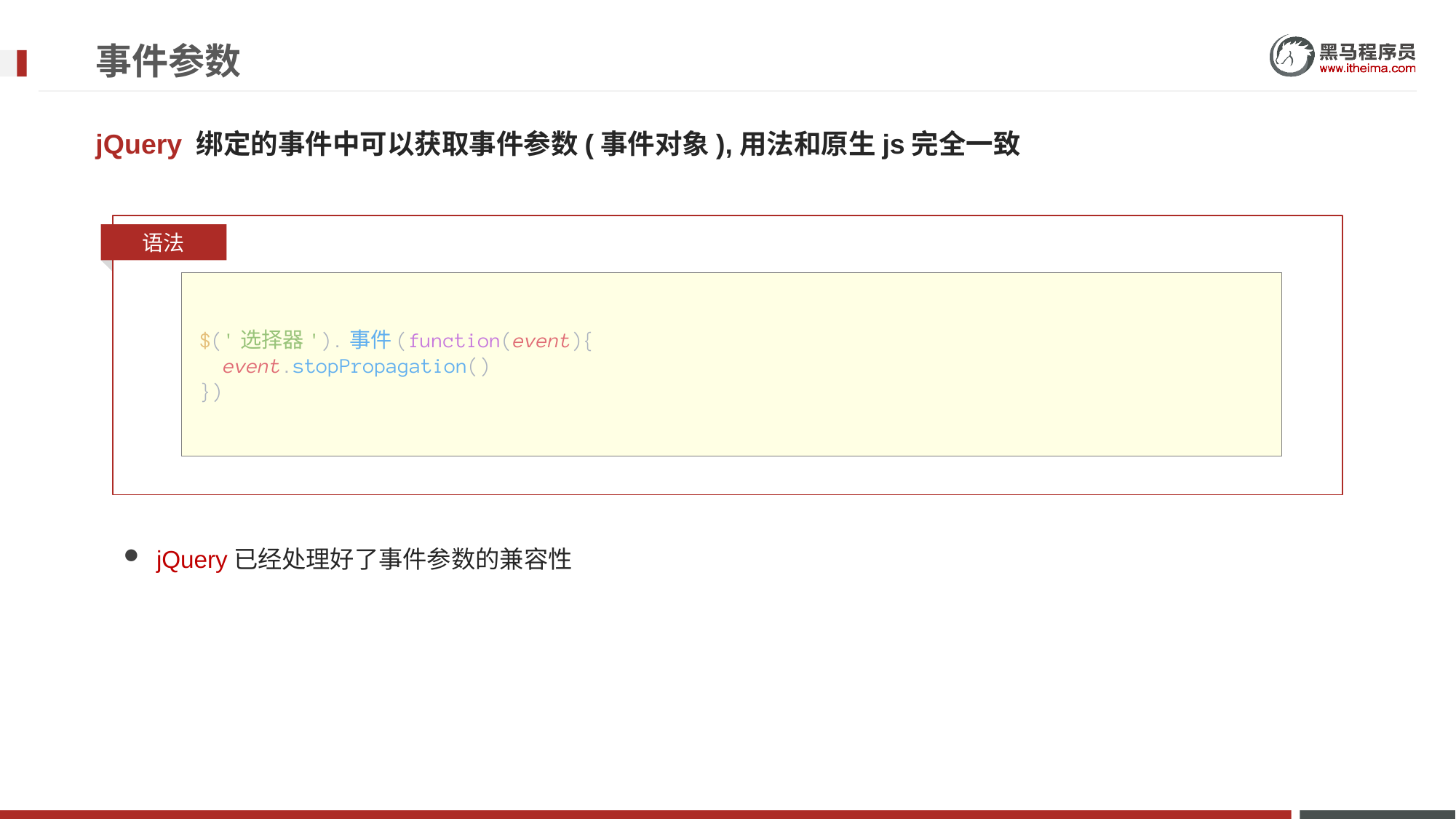

# 事件参数
jQuery 绑定的事件中可以获取事件参数(事件对象),用法和原生js完全一致

语法

      $('选择器').事件(function(event){
        event.stopPropagation()
      })
jQuery已经处理好了事件参数的兼容性